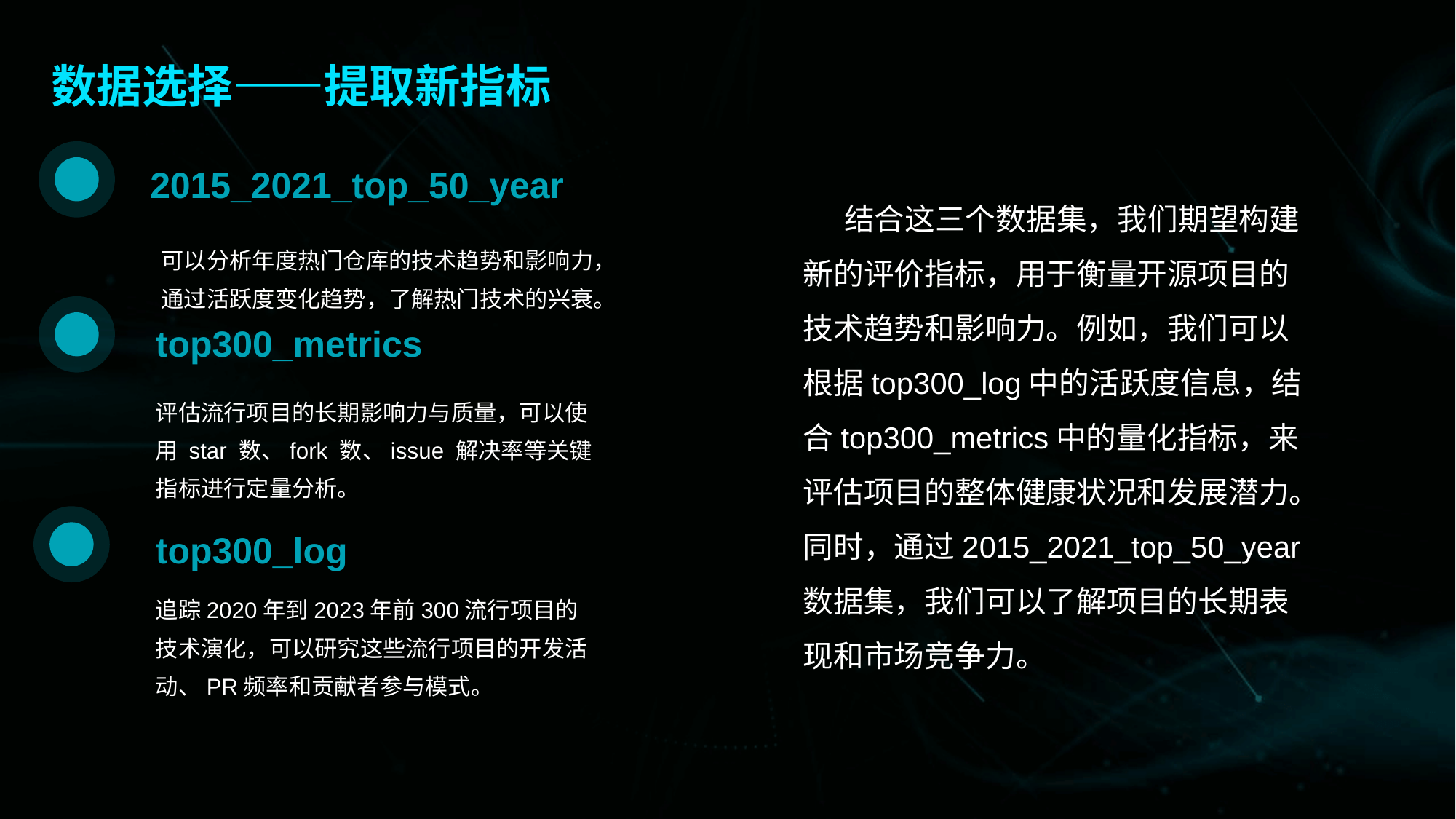

数据选择——提取新指标
2015_2021_top_50_year

     结合这三个数据集，我们期望构建新的评价指标，用于衡量开源项目的技术趋势和影响力。例如，我们可以根据top300_log中的活跃度信息，结合top300_metrics中的量化指标，来评估项目的整体健康状况和发展潜力。同时，通过2015_2021_top_50_year数据集，我们可以了解项目的长期表现和市场竞争力。
可以分析年度热门仓库的技术趋势和影响力，通过活跃度变化趋势，了解热门技术的兴衰。

top300_metrics

评估流行项目的长期影响力与质量，可以使用 star 数、fork 数、issue 解决率等关键指标进行定量分析。
top300_log

追踪2020年到2023年前300流行项目的技术演化，可以研究这些流行项目的开发活动、PR频率和贡献者参与模式。